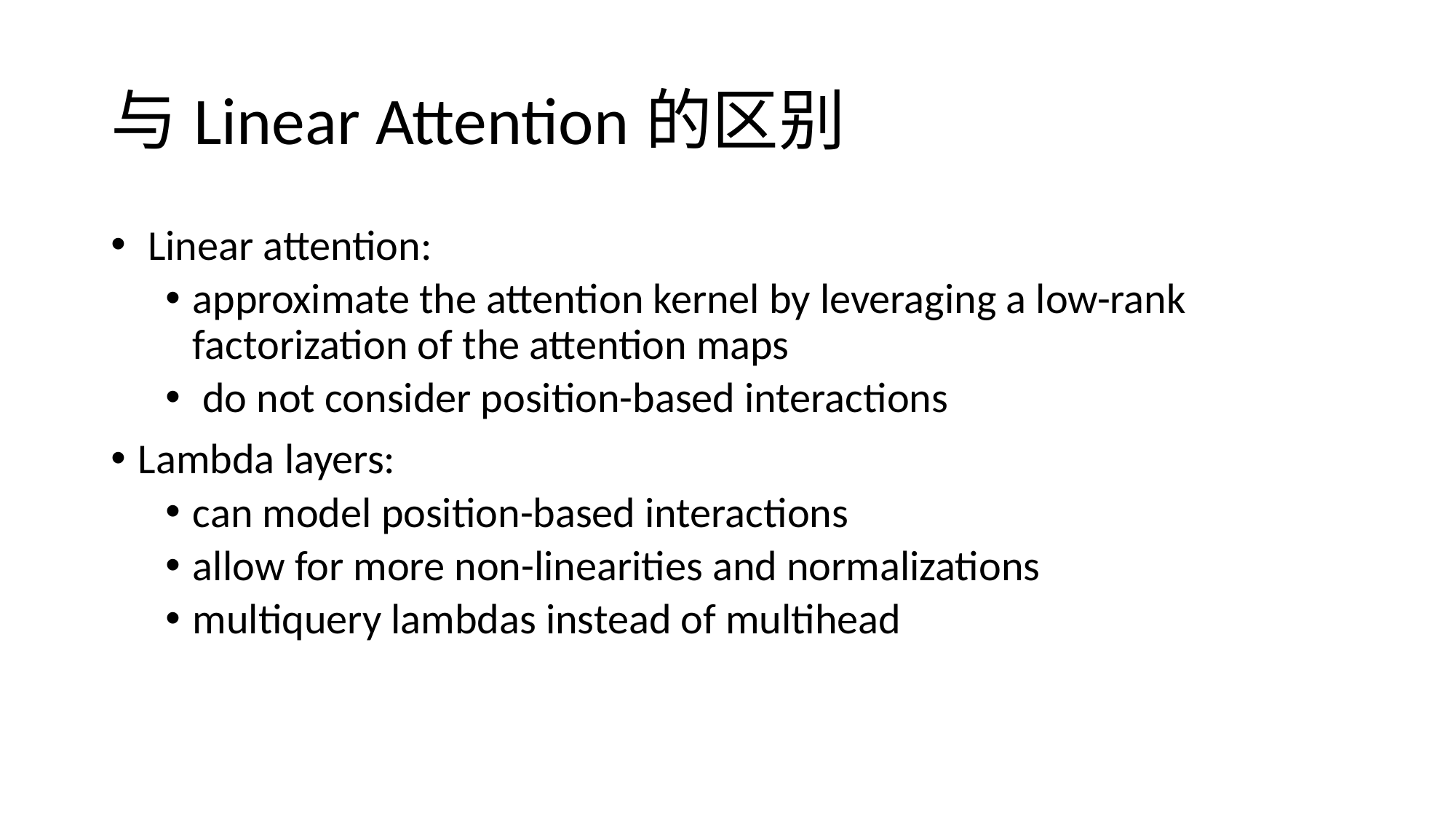

# 与Linear Attention的区别
 Linear attention:
approximate the attention kernel by leveraging a low-rank factorization of the attention maps
 do not consider position-based interactions
Lambda layers:
can model position-based interactions
allow for more non-linearities and normalizations
multiquery lambdas instead of multihead